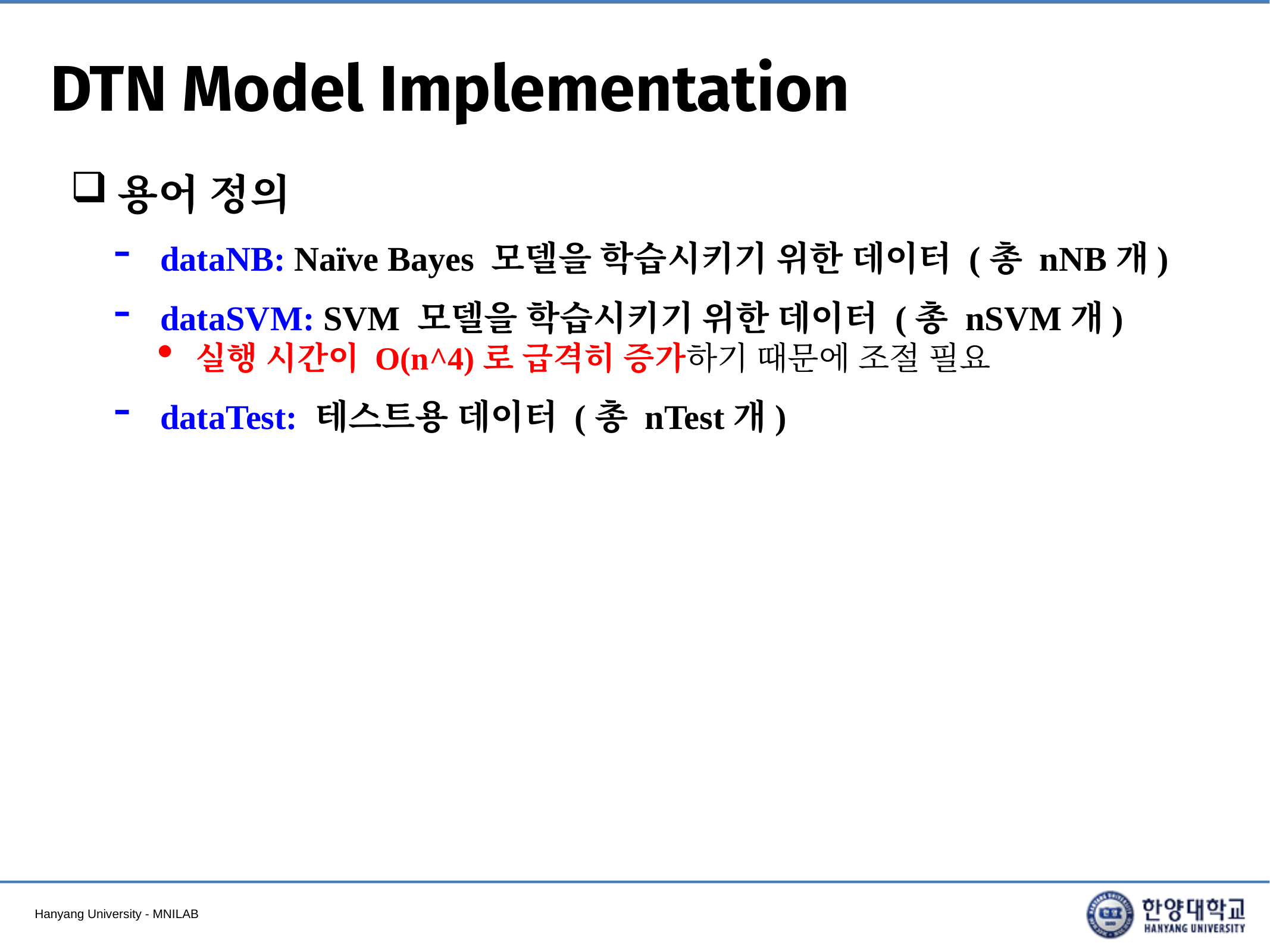

# DTN Model Implementation
용어 정의
dataNB: Naïve Bayes 모델을 학습시키기 위한 데이터 (총 nNB개)
dataSVM: SVM 모델을 학습시키기 위한 데이터 (총 nSVM개)
실행 시간이 O(n^4)로 급격히 증가하기 때문에 조절 필요
dataTest: 테스트용 데이터 (총 nTest개)